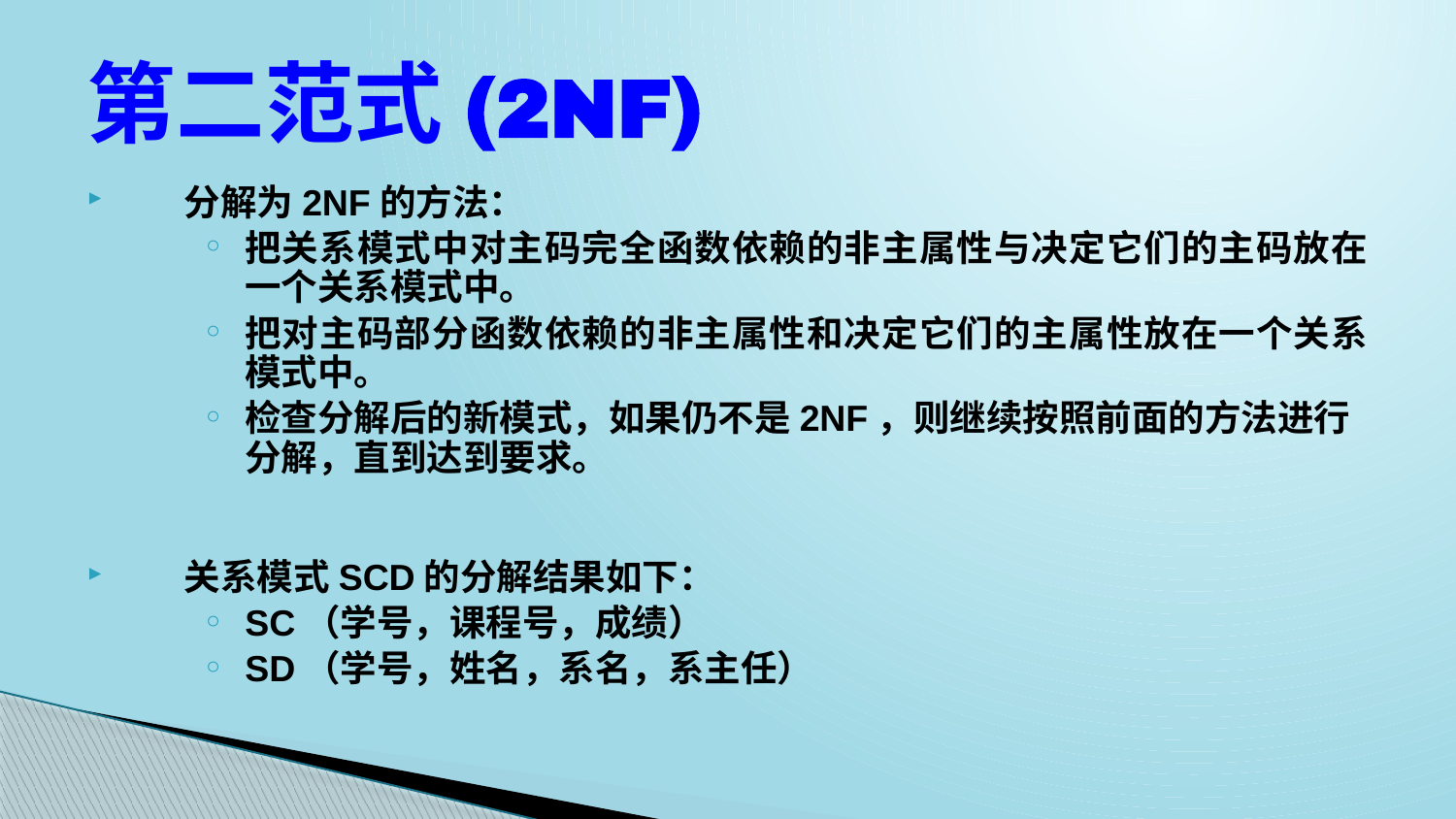

# 第二范式(2NF)
分解为2NF的方法：
把关系模式中对主码完全函数依赖的非主属性与决定它们的主码放在一个关系模式中。
把对主码部分函数依赖的非主属性和决定它们的主属性放在一个关系模式中。
检查分解后的新模式，如果仍不是2NF，则继续按照前面的方法进行分解，直到达到要求。

关系模式SCD的分解结果如下：
SC（学号，课程号，成绩）
SD（学号，姓名，系名，系主任）
9